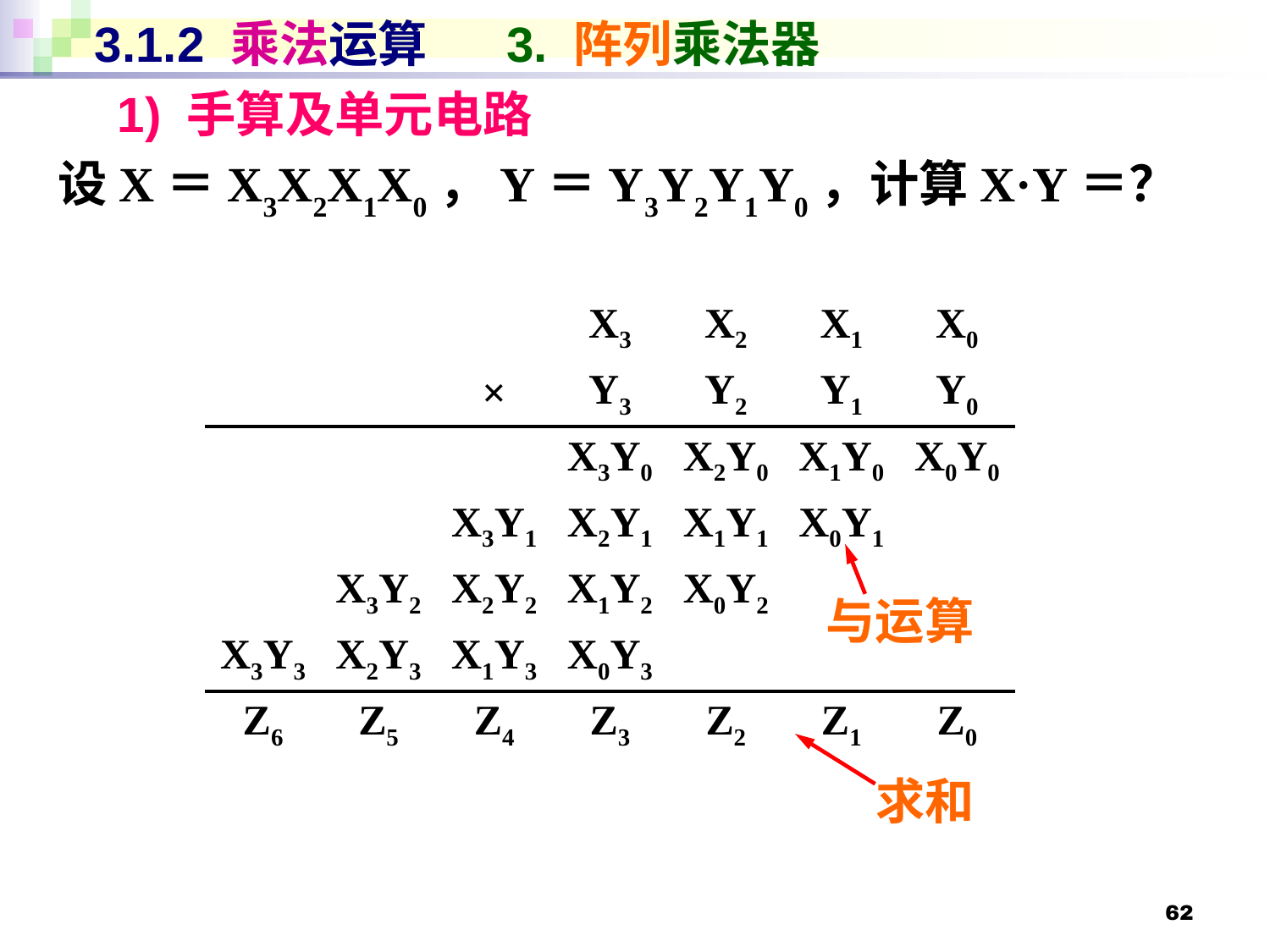

# 3.1.2 乘法运算      3. 阵列乘法器
1) 手算及单元电路
设X＝X3X2X1X0，Y＝Y3Y2Y1Y0，计算X·Y＝？
|  |  |  | X3 | X2 | X1 | X0 |
| --- | --- | --- | --- | --- | --- | --- |
|  |  | × | Y3 | Y2 | Y1 | Y0 |
|  |  |  | X3Y0 | X2Y0 | X1Y0 | X0Y0 |
|  |  | X3Y1 | X2Y1 | X1Y1 | X0Y1 |  |
|  | X3Y2 | X2Y2 | X1Y2 | X0Y2 |  |  |
| X3Y3 | X2Y3 | X1Y3 | X0Y3 |  |  |  |
| Z6 | Z5 | Z4 | Z3 | Z2 | Z1 | Z0 |

与运算

求和
62